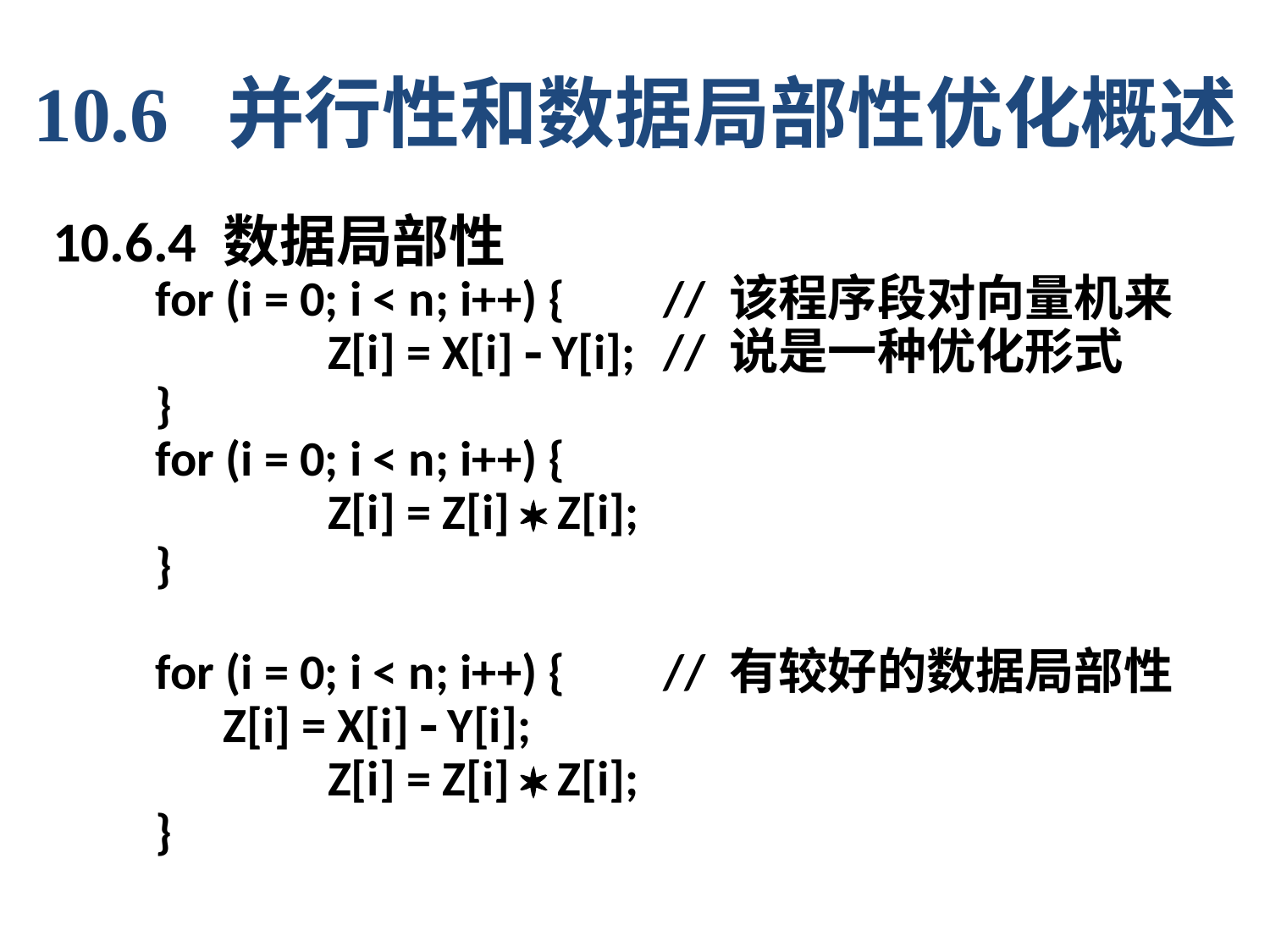

10.6  并行性和数据局部性优化概述
10.6.4 数据局部性
	for (i = 0; i < n; i++) {	// 该程序段对向量机来
		    Z[i] = X[i] − Y[i];	// 说是一种优化形式
	}
	for (i = 0; i < n; i++) {
		    Z[i] = Z[i] ∗ Z[i];
	}

	for (i = 0; i < n; i++) { 	// 有较好的数据局部性
	      Z[i] = X[i] − Y[i];
		    Z[i] = Z[i] ∗ Z[i];
	}